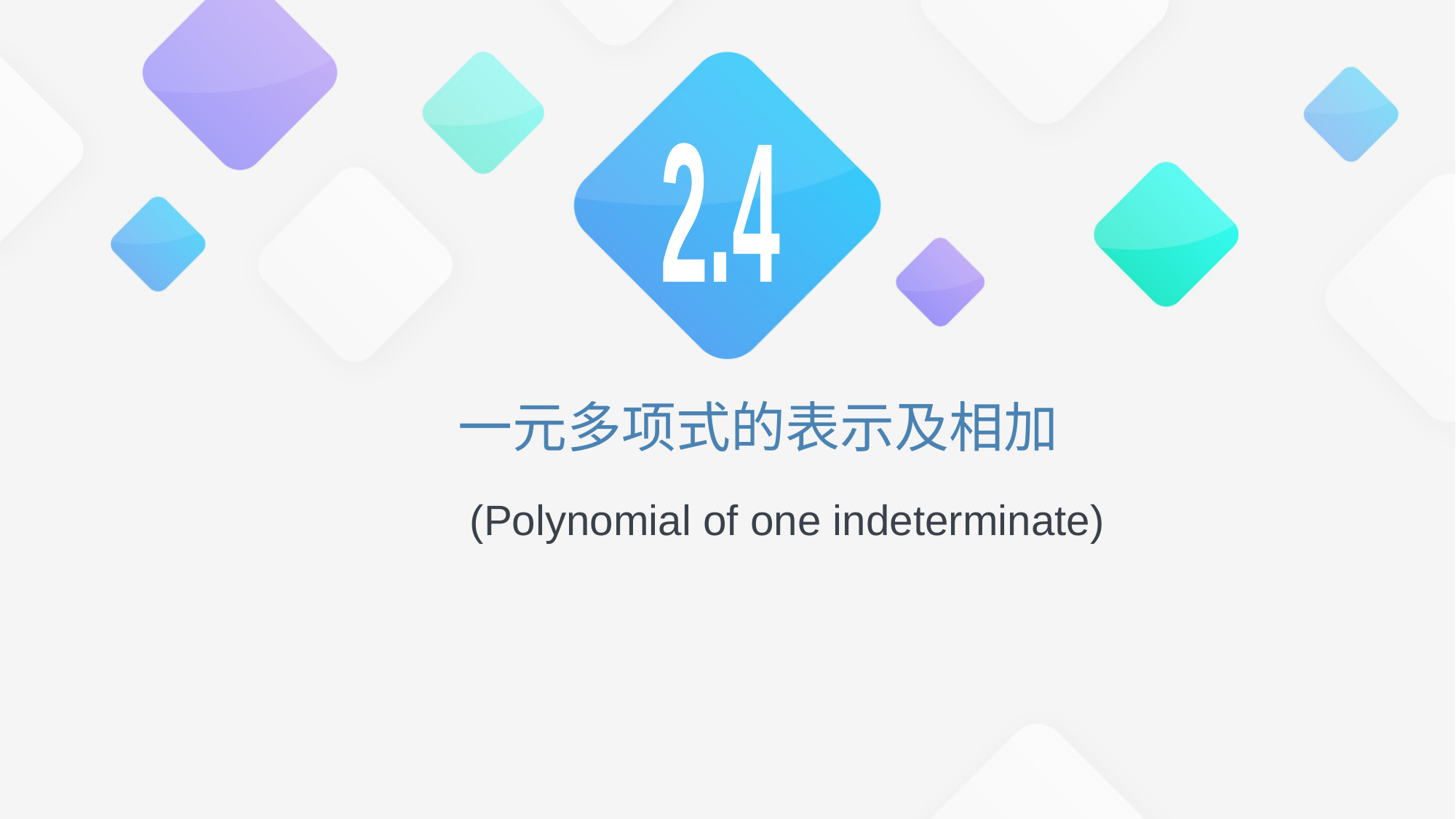

2.4

# 一元多项式的表示及相加
(Polynomial of one indeterminate)